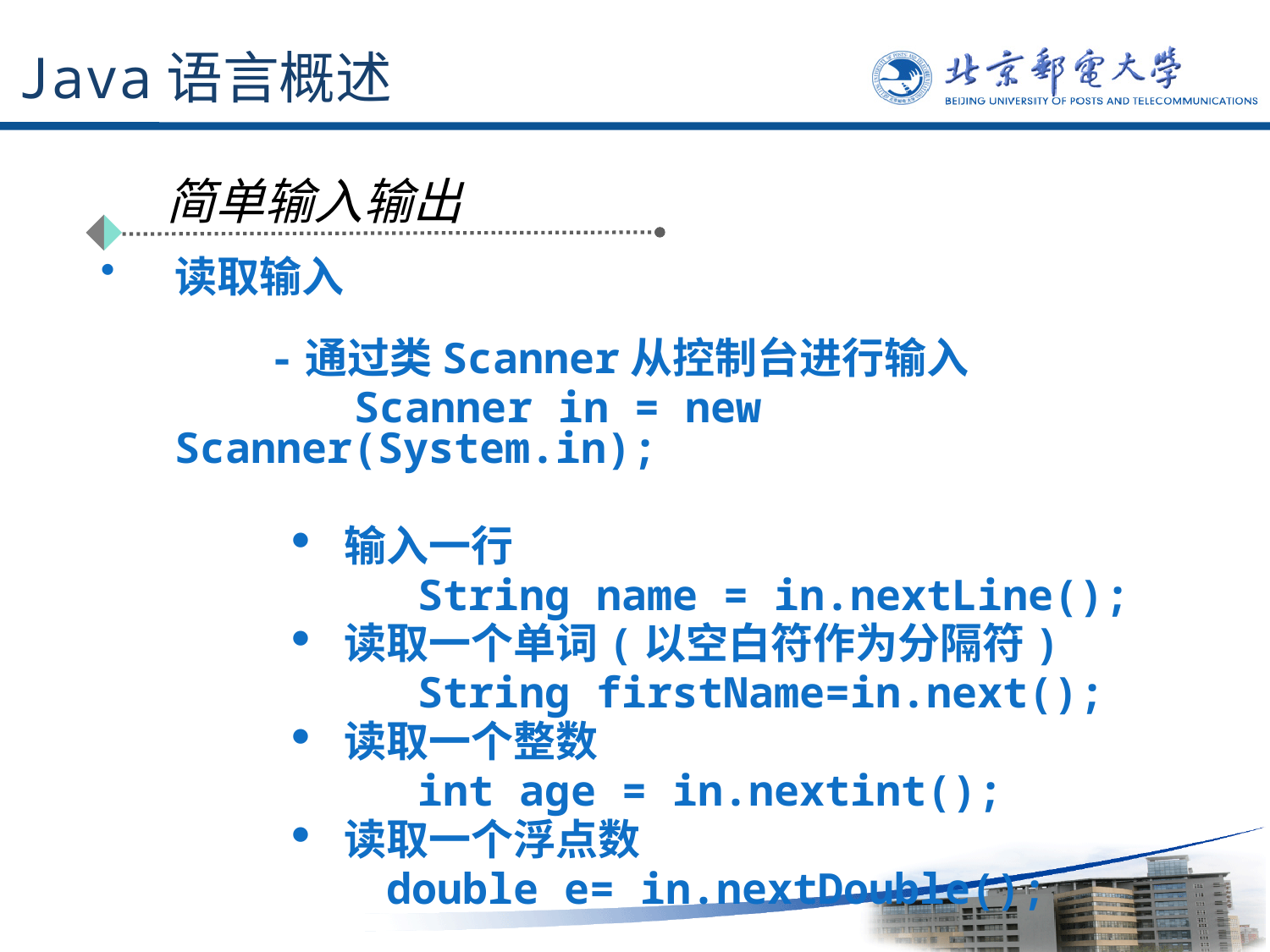

# Java语言概述

简单输入输出

读取输入
　　-通过类Scanner从控制台进行输入
          Scanner in = new Scanner(System.in);

输入一行
     String name = in.nextLine();
读取一个单词(以空白符作为分隔符)
     String firstName=in.next();
读取一个整数
     int age = in.nextint();
读取一个浮点数
     double e= in.nextDouble();